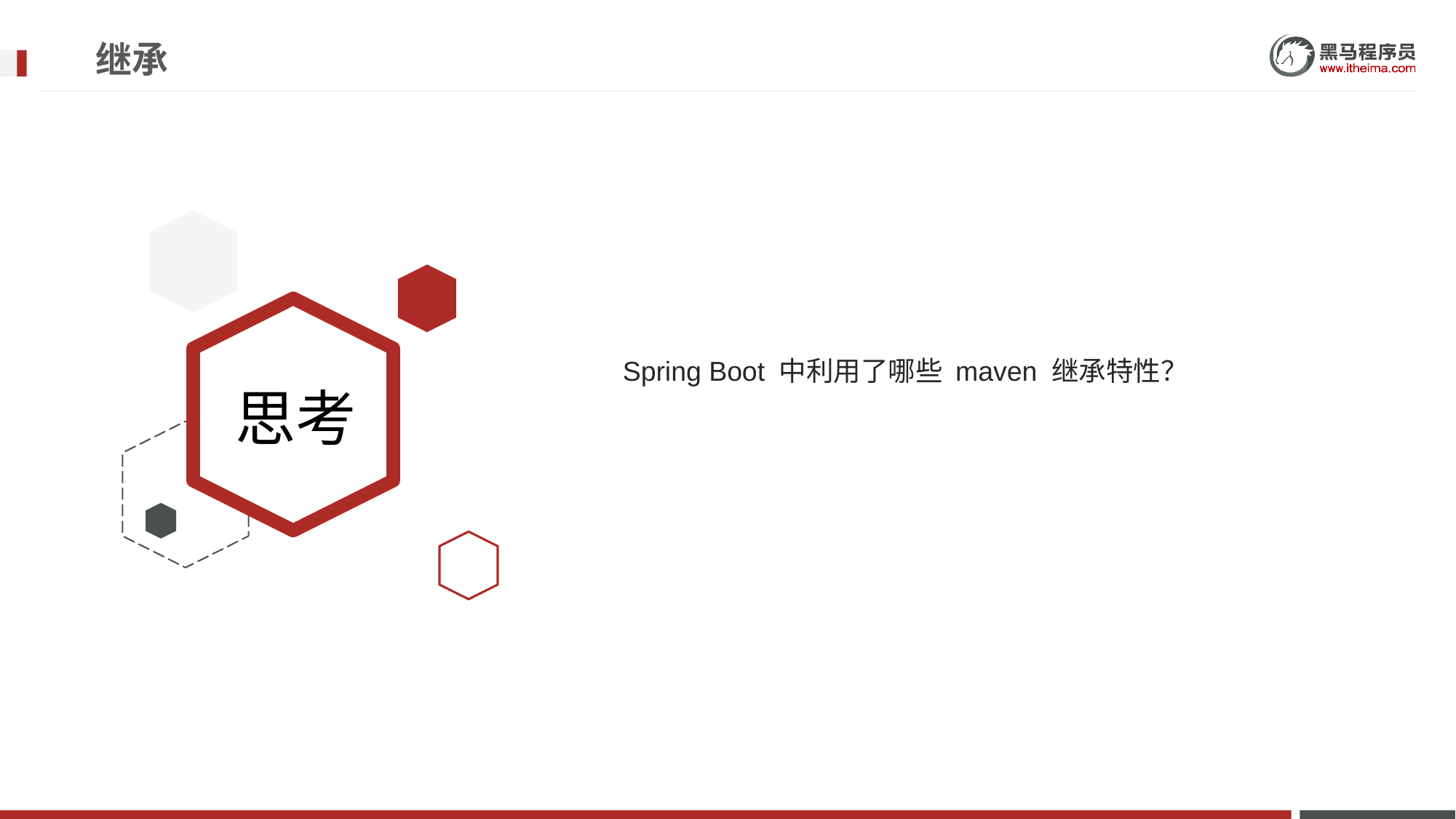

# 继承
Spring Boot 中利用了哪些 maven 继承特性？